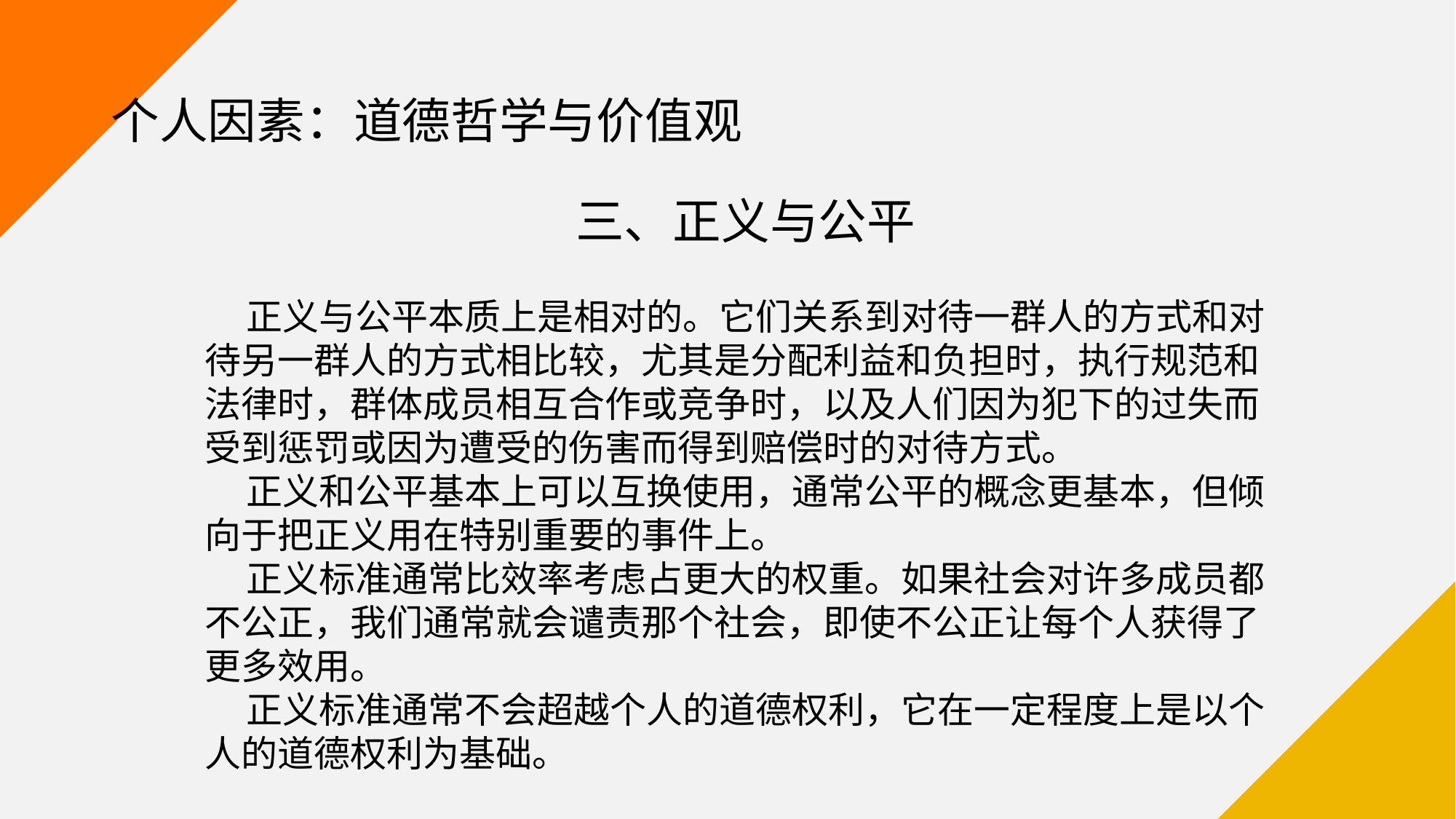

# 个人因素：道德哲学与价值观
三、正义与公平
    正义与公平本质上是相对的。它们关系到对待一群人的方式和对待另一群人的方式相比较，尤其是分配利益和负担时，执行规范和法律时，群体成员相互合作或竞争时，以及人们因为犯下的过失而受到惩罚或因为遭受的伤害而得到赔偿时的对待方式。
    正义和公平基本上可以互换使用，通常公平的概念更基本，但倾向于把正义用在特别重要的事件上。
    正义标准通常比效率考虑占更大的权重。如果社会对许多成员都不公正，我们通常就会谴责那个社会，即使不公正让每个人获得了更多效用。
    正义标准通常不会超越个人的道德权利，它在一定程度上是以个人的道德权利为基础。